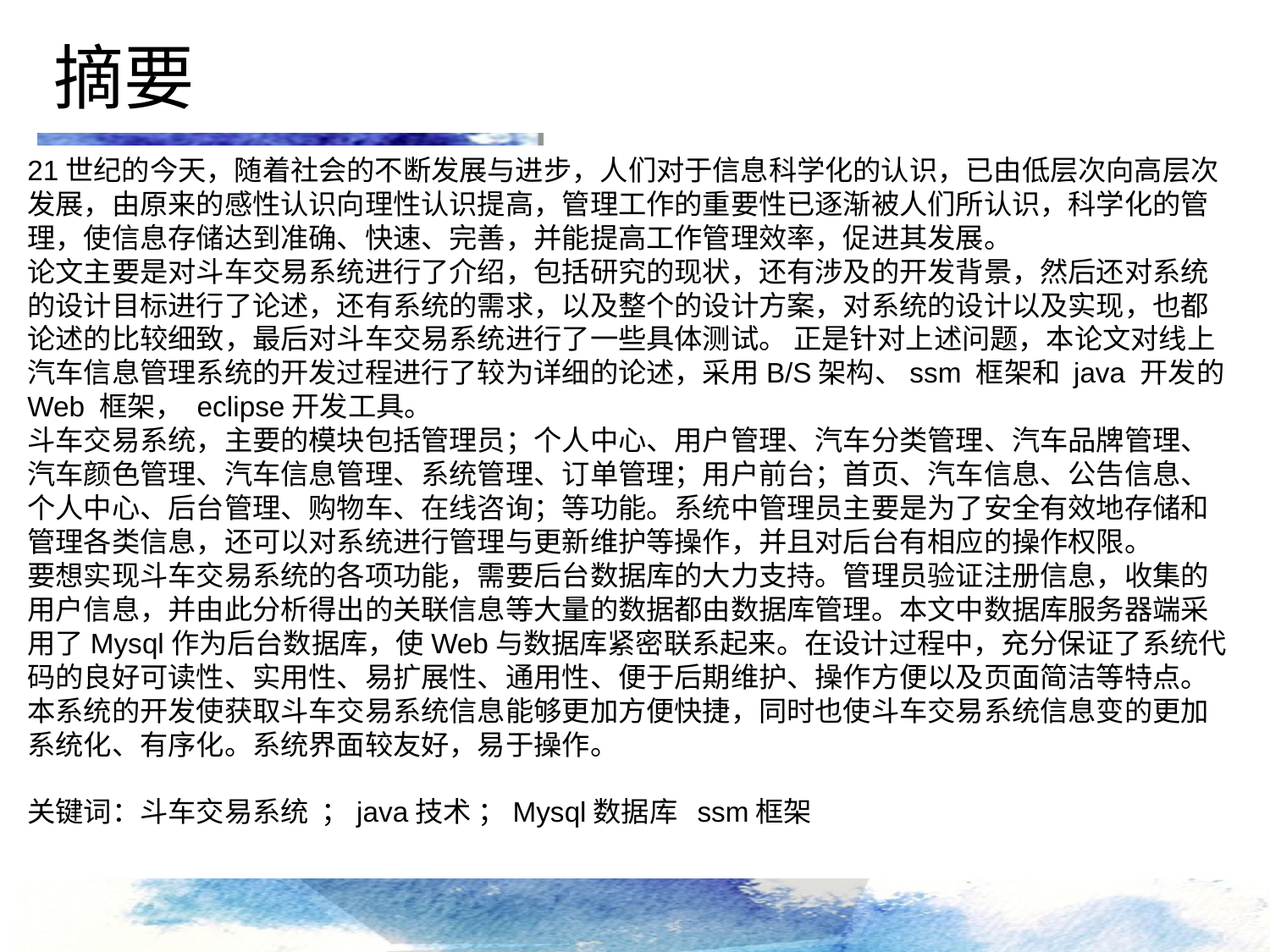

摘要
21世纪的今天，随着社会的不断发展与进步，人们对于信息科学化的认识，已由低层次向高层次发展，由原来的感性认识向理性认识提高，管理工作的重要性已逐渐被人们所认识，科学化的管理，使信息存储达到准确、快速、完善，并能提高工作管理效率，促进其发展。
论文主要是对斗车交易系统进行了介绍，包括研究的现状，还有涉及的开发背景，然后还对系统的设计目标进行了论述，还有系统的需求，以及整个的设计方案，对系统的设计以及实现，也都论述的比较细致，最后对斗车交易系统进行了一些具体测试。 正是针对上述问题，本论文对线上汽车信息管理系统的开发过程进行了较为详细的论述，采用B/S架构、ssm 框架和 java 开发的 Web 框架， eclipse开发工具。
斗车交易系统，主要的模块包括管理员；个人中心、用户管理、汽车分类管理、汽车品牌管理、汽车颜色管理、汽车信息管理、系统管理、订单管理；用户前台；首页、汽车信息、公告信息、个人中心、后台管理、购物车、在线咨询；等功能。系统中管理员主要是为了安全有效地存储和管理各类信息，还可以对系统进行管理与更新维护等操作，并且对后台有相应的操作权限。
要想实现斗车交易系统的各项功能，需要后台数据库的大力支持。管理员验证注册信息，收集的用户信息，并由此分析得出的关联信息等大量的数据都由数据库管理。本文中数据库服务器端采用了Mysql作为后台数据库，使Web与数据库紧密联系起来。在设计过程中，充分保证了系统代码的良好可读性、实用性、易扩展性、通用性、便于后期维护、操作方便以及页面简洁等特点。
本系统的开发使获取斗车交易系统信息能够更加方便快捷，同时也使斗车交易系统信息变的更加系统化、有序化。系统界面较友好，易于操作。

关键词：斗车交易系统  ；java技术 ；Mysql数据库  ssm框架
点击添加文本
点击添加文本
点击添加文本

点击添加文本